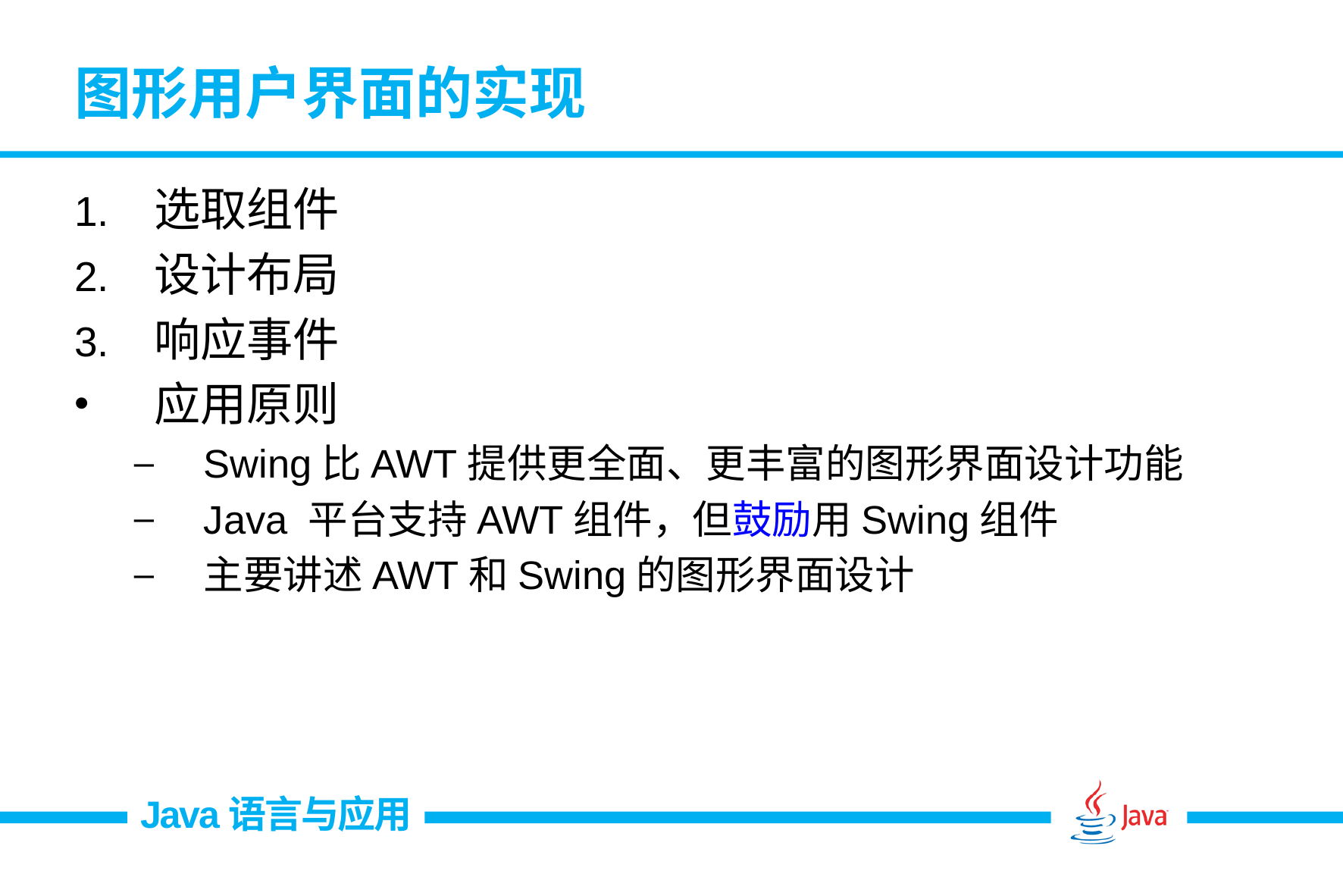

# 图形用户界面的实现
选取组件
设计布局
响应事件
应用原则
Swing比AWT提供更全面、更丰富的图形界面设计功能
Java 平台支持AWT组件，但鼓励用Swing组件
主要讲述AWT和Swing的图形界面设计